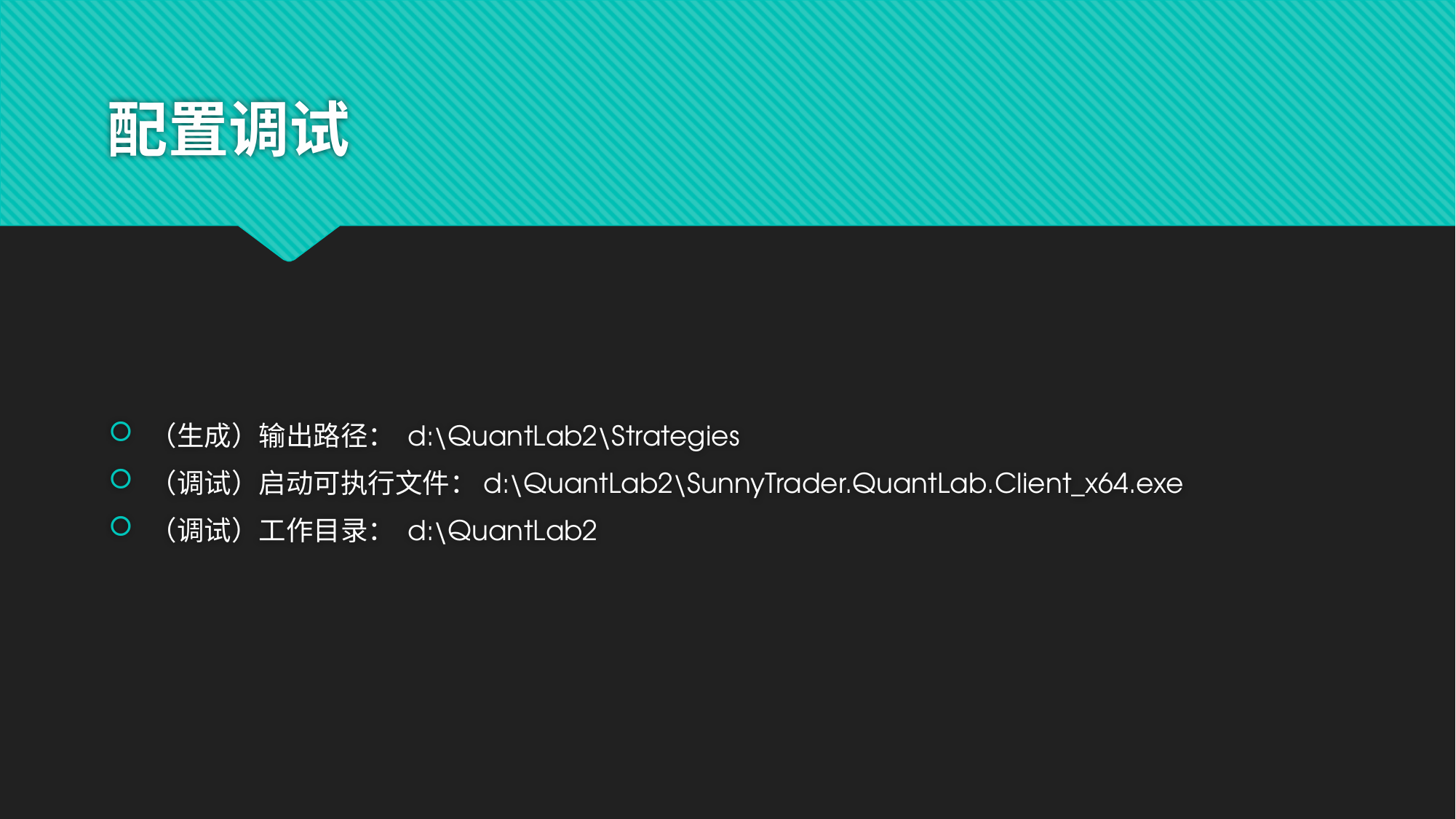

# 配置调试
（生成）输出路径： d:\QuantLab2\Strategies
（调试）启动可执行文件：d:\QuantLab2\SunnyTrader.QuantLab.Client_x64.exe
（调试）工作目录： d:\QuantLab2